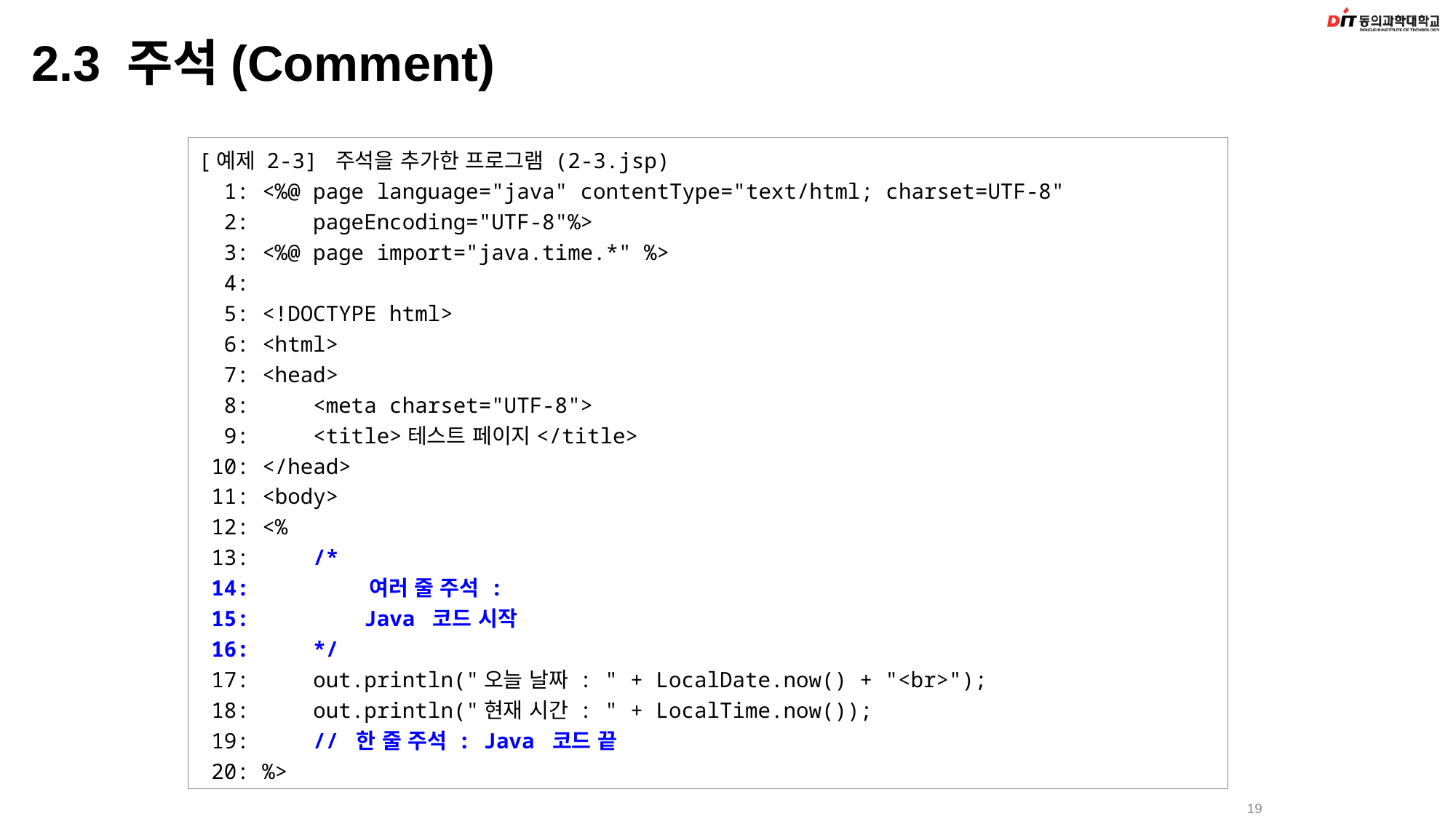

# 2.3 주석(Comment)
[예제 2-3] 주석을 추가한 프로그램 (2-3.jsp)
  1: <%@ page language="java" contentType="text/html; charset=UTF-8"
  2:     pageEncoding="UTF-8"%>
  3: <%@ page import="java.time.*" %>
  4:
  5: <!DOCTYPE html>
  6: <html>
  7: <head>
  8:     <meta charset="UTF-8">
  9:     <title>테스트 페이지</title>
 10: </head>
 11: <body>
 12: <%
 13:     /*
 14:         여러 줄 주석 :
 15:         Java 코드 시작
 16:     */
 17:     out.println("오늘 날짜 : " + LocalDate.now() + "<br>");
 18:     out.println("현재 시간 : " + LocalTime.now());
 19:     // 한 줄 주석 : Java 코드 끝
 20: %>
19